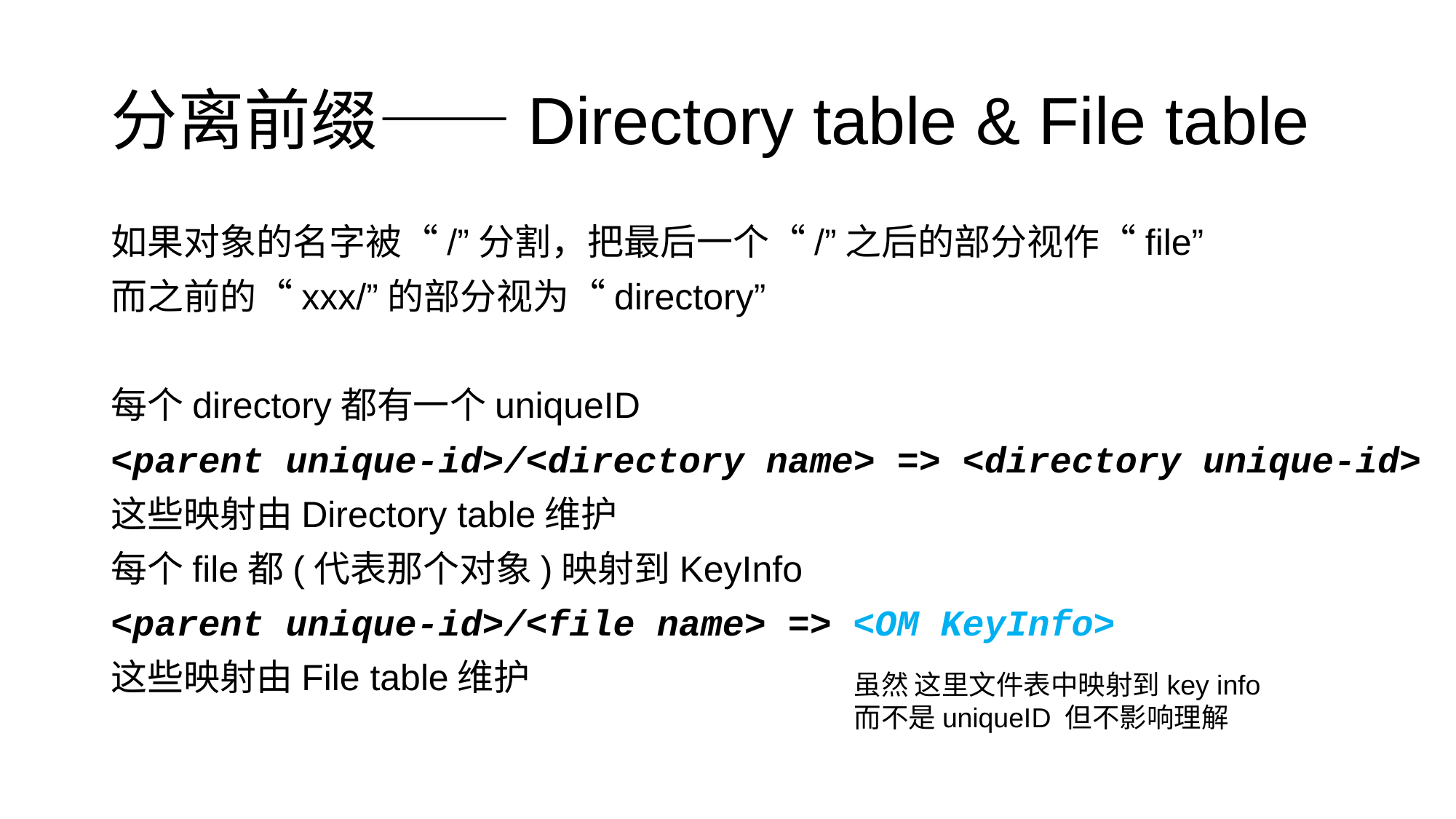

# 分离前缀——Directory table & File table
如果对象的名字被“/”分割，把最后一个“/”之后的部分视作“file”
而之前的“xxx/”的部分视为“directory”

每个directory都有一个uniqueID
<parent unique-id>/<directory name> => <directory unique-id>
这些映射由Directory table维护
每个file都(代表那个对象)映射到KeyInfo
<parent unique-id>/<file name> => <OM KeyInfo>
这些映射由File table维护

虽然 这里文件表中映射到key info
而不是uniqueID 但不影响理解